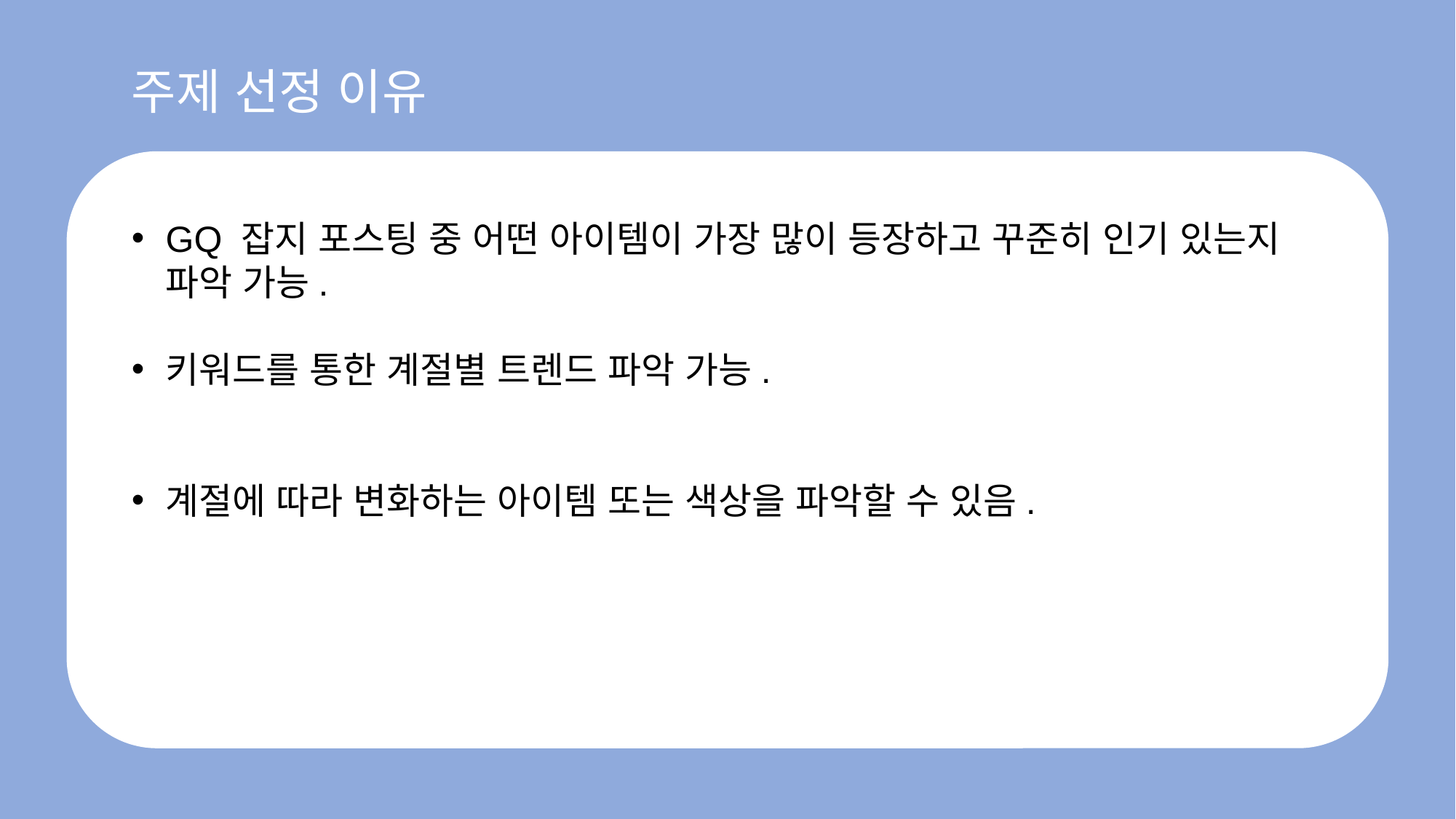

주제 선정 이유

GQ 잡지 포스팅 중 어떤 아이템이 가장 많이 등장하고 꾸준히 인기 있는지 파악 가능.

키워드를 통한 계절별 트렌드 파악 가능.

계절에 따라 변화하는 아이템 또는 색상을 파악할 수 있음.